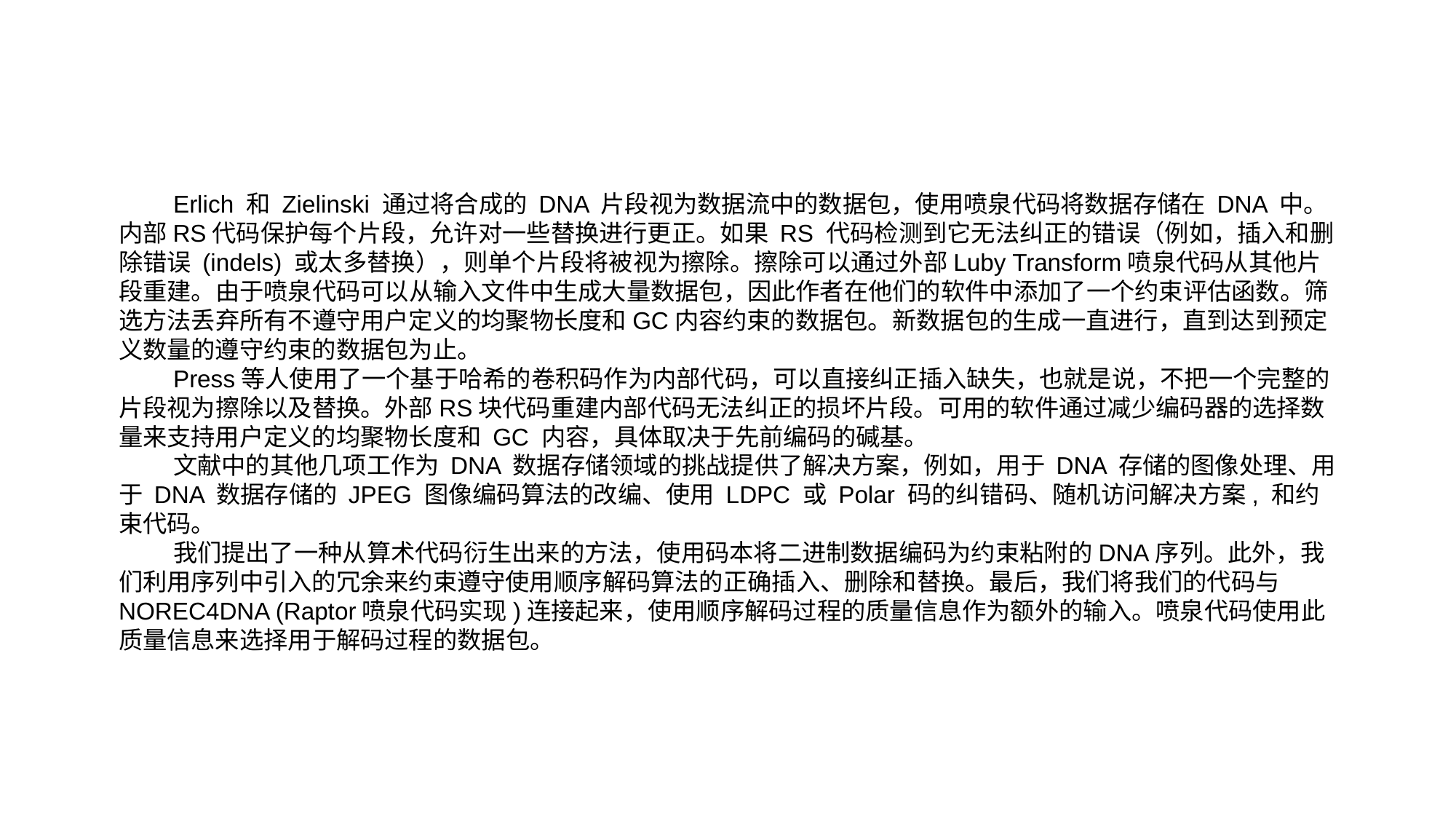

Erlich 和 Zielinski 通过将合成的 DNA 片段视为数据流中的数据包，使用喷泉代码将数据存储在 DNA 中。内部RS代码保护每个片段，允许对一些替换进行更正。如果 RS 代码检测到它无法纠正的错误（例如，插入和删除错误 (indels) 或太多替换），则单个片段将被视为擦除。擦除可以通过外部Luby Transform喷泉代码从其他片段重建。由于喷泉代码可以从输入文件中生成大量数据包，因此作者在他们的软件中添加了一个约束评估函数。筛选方法丢弃所有不遵守用户定义的均聚物长度和GC内容约束的数据包。新数据包的生成一直进行，直到达到预定义数量的遵守约束的数据包为止。
Press等人使用了一个基于哈希的卷积码作为内部代码，可以直接纠正插入缺失，也就是说，不把一个完整的片段视为擦除以及替换。外部RS块代码重建内部代码无法纠正的损坏片段。可用的软件通过减少编码器的选择数量来支持用户定义的均聚物长度和 GC 内容，具体取决于先前编码的碱基。
文献中的其他几项工作为 DNA 数据存储领域的挑战提供了解决方案，例如，用于 DNA 存储的图像处理、用于 DNA 数据存储的 JPEG 图像编码算法的改编、使用 LDPC 或 Polar 码的纠错码、随机访问解决方案, 和约束代码。
我们提出了一种从算术代码衍生出来的方法，使用码本将二进制数据编码为约束粘附的DNA序列。此外，我们利用序列中引入的冗余来约束遵守使用顺序解码算法的正确插入、删除和替换。最后，我们将我们的代码与NOREC4DNA (Raptor喷泉代码实现)连接起来，使用顺序解码过程的质量信息作为额外的输入。喷泉代码使用此质量信息来选择用于解码过程的数据包。